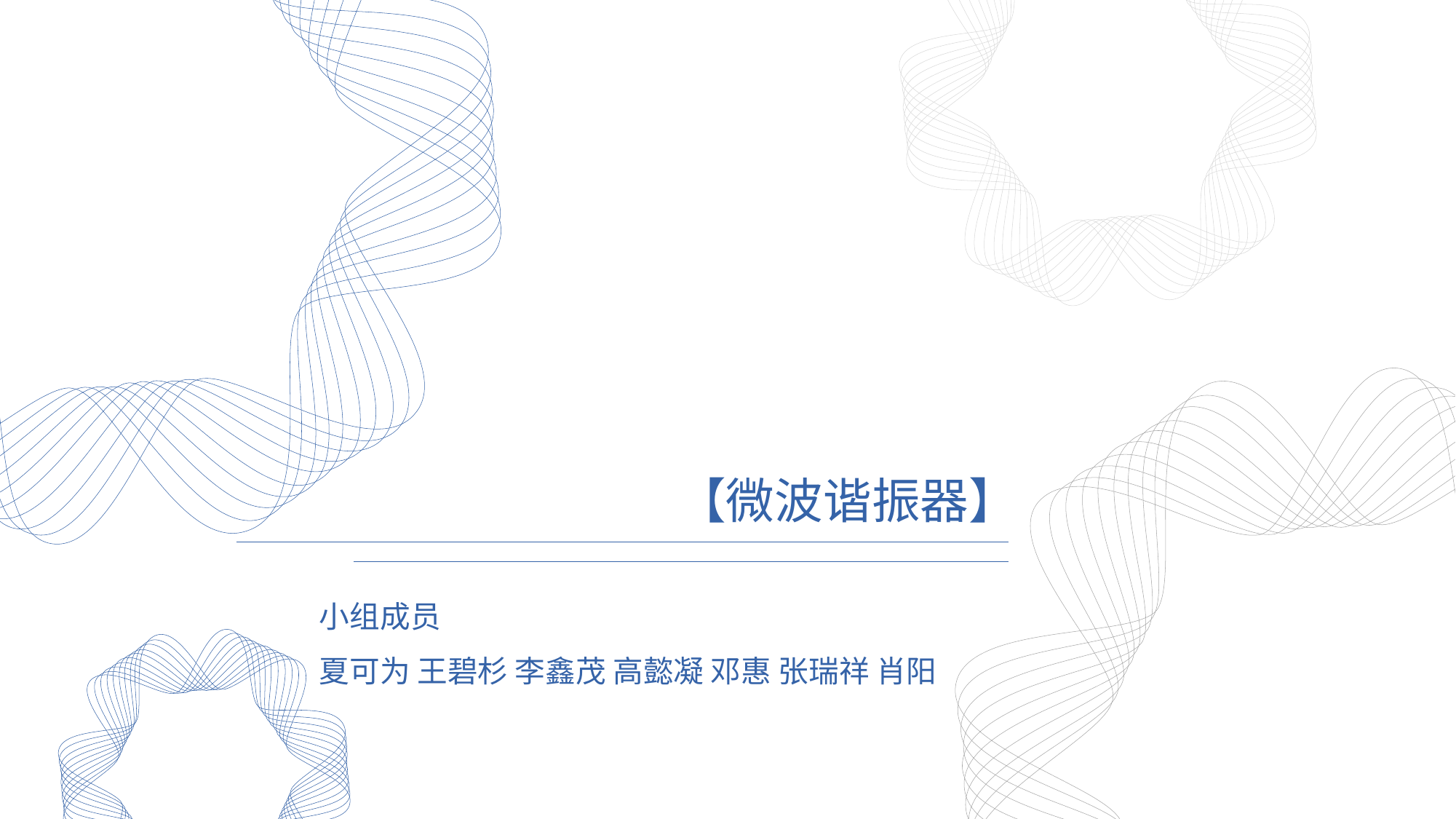

【微波谐振器】
小组成员
夏可为 王碧杉 李鑫茂 高懿凝 邓惠 张瑞祥 肖阳